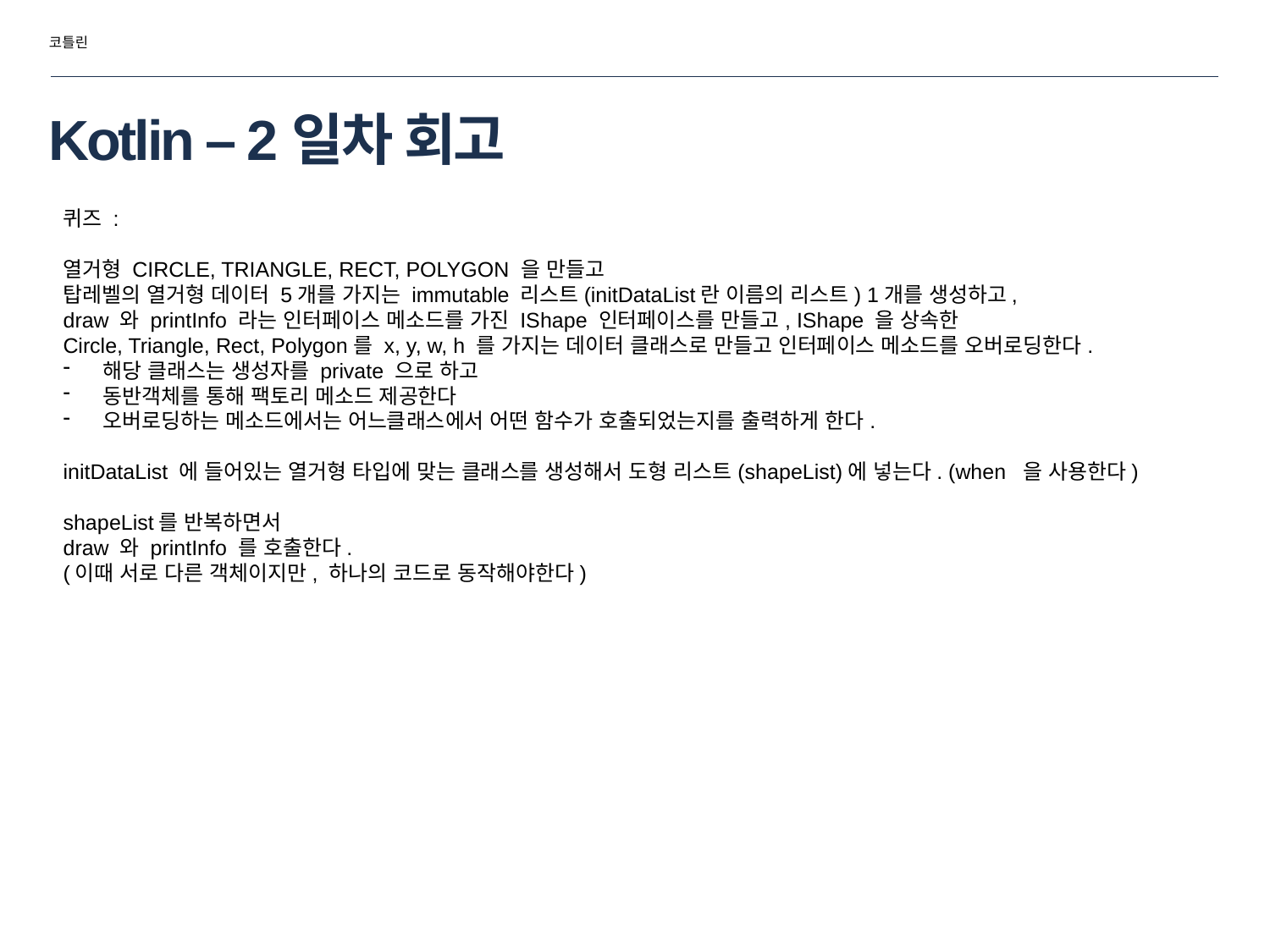

코틀린
# Kotlin – 2일차 회고

퀴즈 :

열거형 CIRCLE, TRIANGLE, RECT, POLYGON 을 만들고
탑레벨의 열거형 데이터 5개를 가지는 immutable 리스트(initDataList란 이름의 리스트) 1개를 생성하고,
draw 와 printInfo 라는 인터페이스 메소드를 가진 IShape 인터페이스를 만들고, IShape 을 상속한
Circle, Triangle, Rect, Polygon를 x, y, w, h 를 가지는 데이터 클래스로 만들고 인터페이스 메소드를 오버로딩한다.
해당 클래스는 생성자를 private 으로 하고
동반객체를 통해 팩토리 메소드 제공한다
오버로딩하는 메소드에서는 어느클래스에서 어떤 함수가 호출되었는지를 출력하게 한다.

initDataList 에 들어있는 열거형 타입에 맞는 클래스를 생성해서 도형 리스트(shapeList)에 넣는다. (when  을 사용한다)

shapeList를 반복하면서
draw 와 printInfo 를 호출한다.
(이때 서로 다른 객체이지만, 하나의 코드로 동작해야한다)